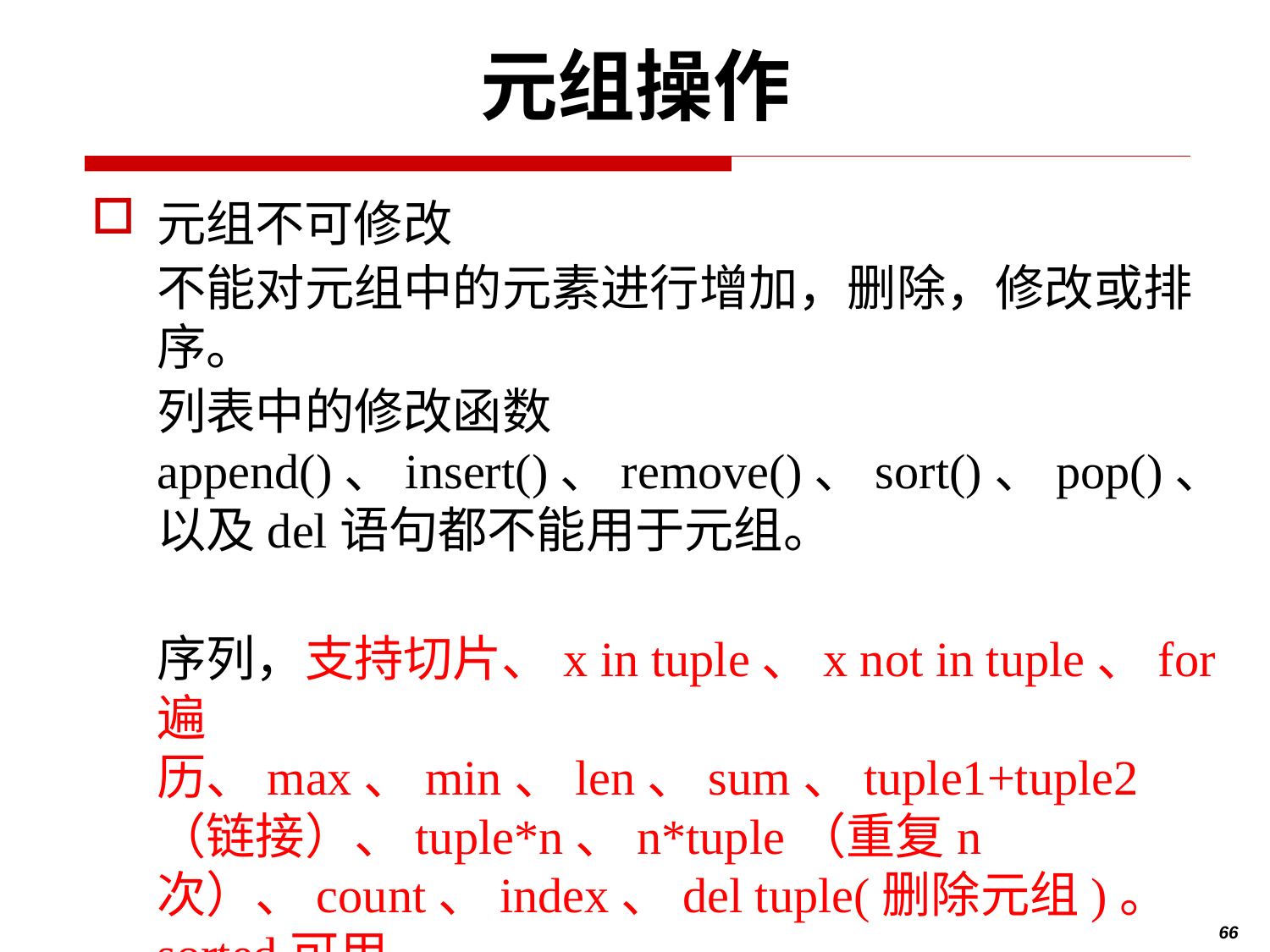

# 元组操作
元组不可修改
不能对元组中的元素进行增加，删除，修改或排序。
列表中的修改函数append()、insert()、remove()、sort()、pop()、以及del语句都不能用于元组。

序列，支持切片、x in tuple、x not in tuple、for遍历、max、min、len、sum、tuple1+tuple2（链接）、tuple*n、n*tuple（重复n次）、count、index、del tuple(删除元组)。 sorted可用。

66